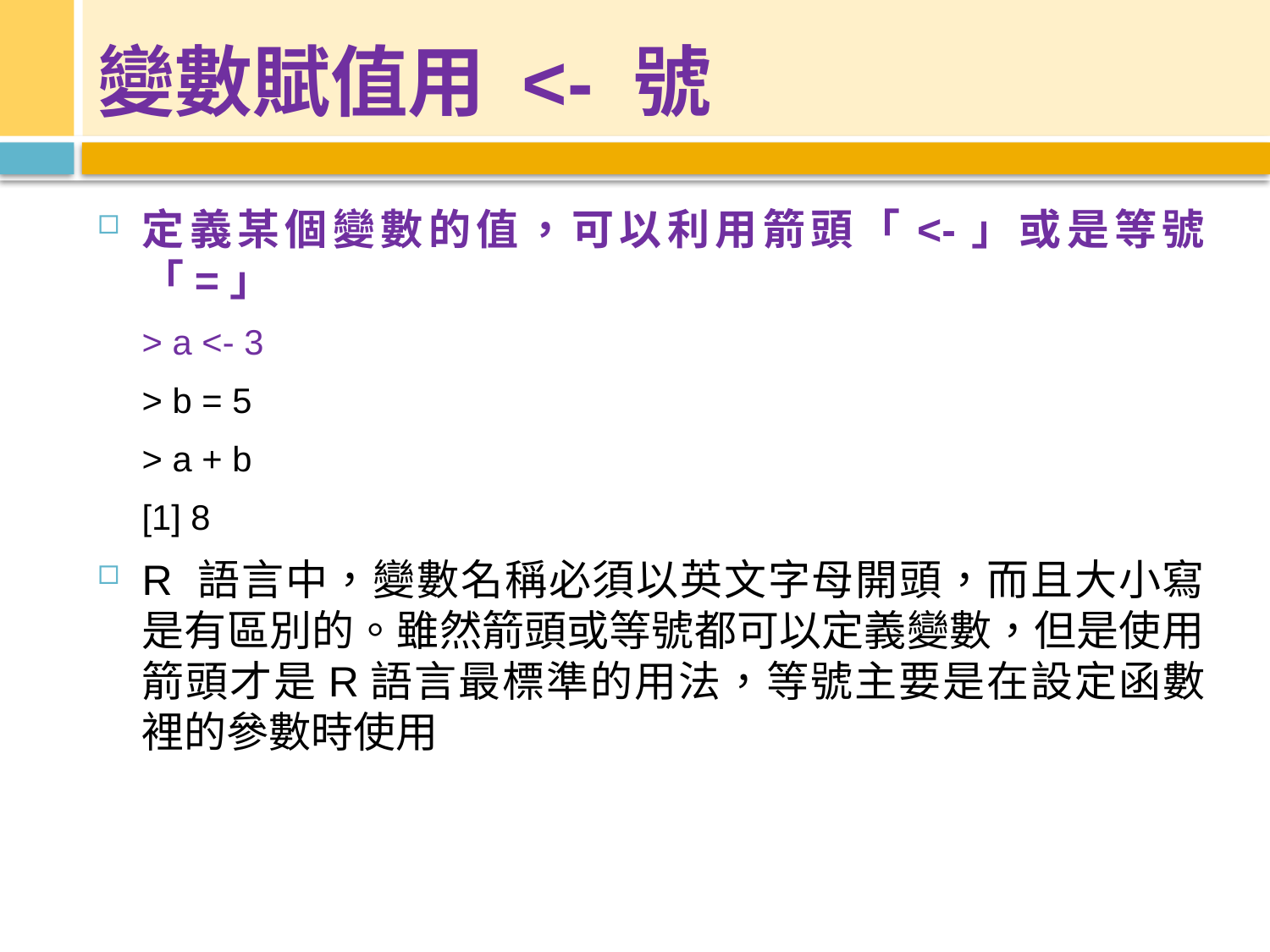

# 變數賦值用 <- 號
定義某個變數的值，可以利用箭頭「<-」或是等號「=」
> a <- 3
> b = 5
> a + b
[1] 8
R 語言中，變數名稱必須以英文字母開頭，而且大小寫是有區別的。雖然箭頭或等號都可以定義變數，但是使用箭頭才是R語言最標準的用法，等號主要是在設定函數裡的參數時使用